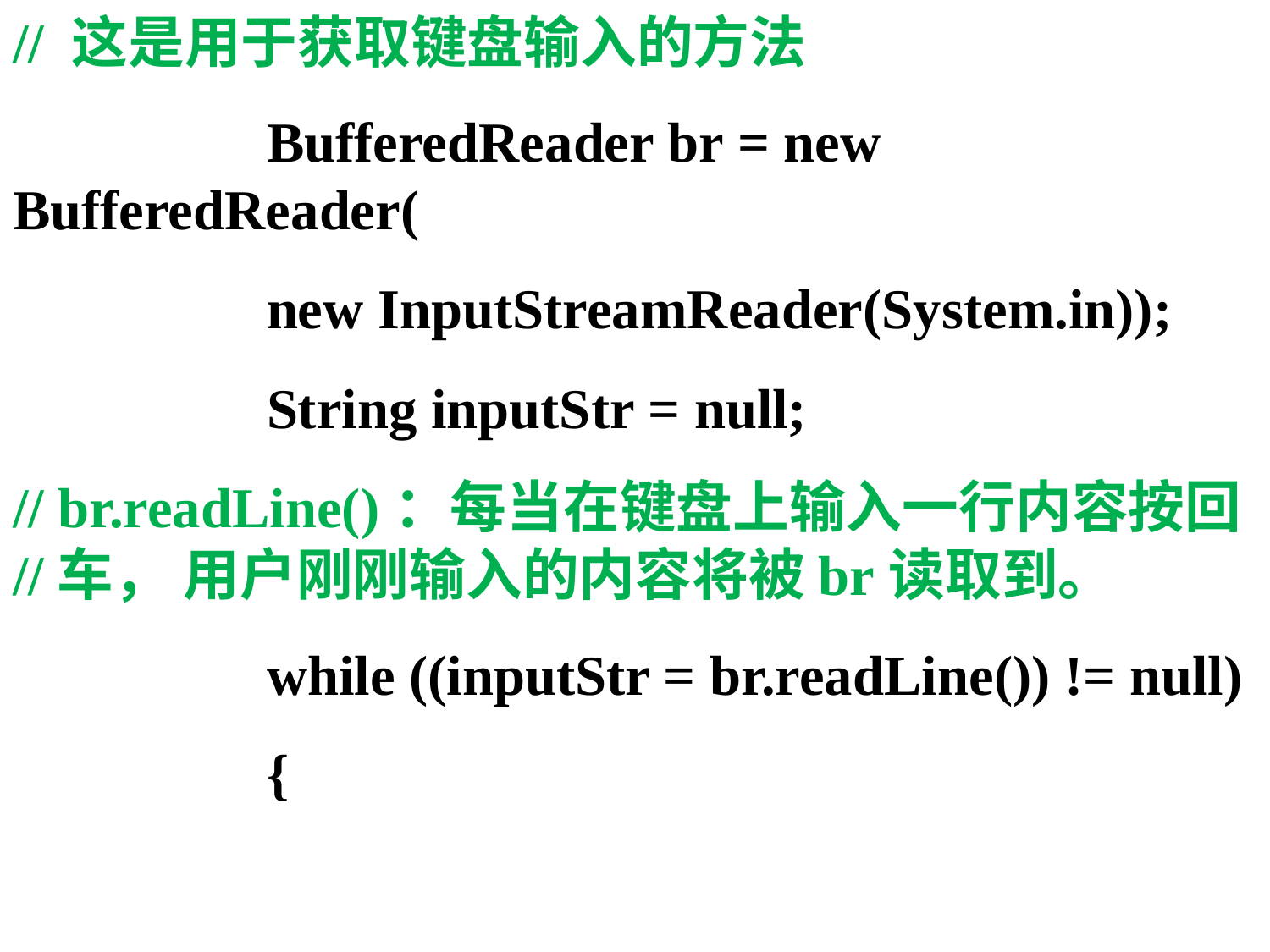

// 这是用于获取键盘输入的方法
		BufferedReader br = new BufferedReader(
		new InputStreamReader(System.in));
		String inputStr = null;
// br.readLine()：每当在键盘上输入一行内容按回//车， 用户刚刚输入的内容将被br读取到。
		while ((inputStr = br.readLine()) != null)
		{